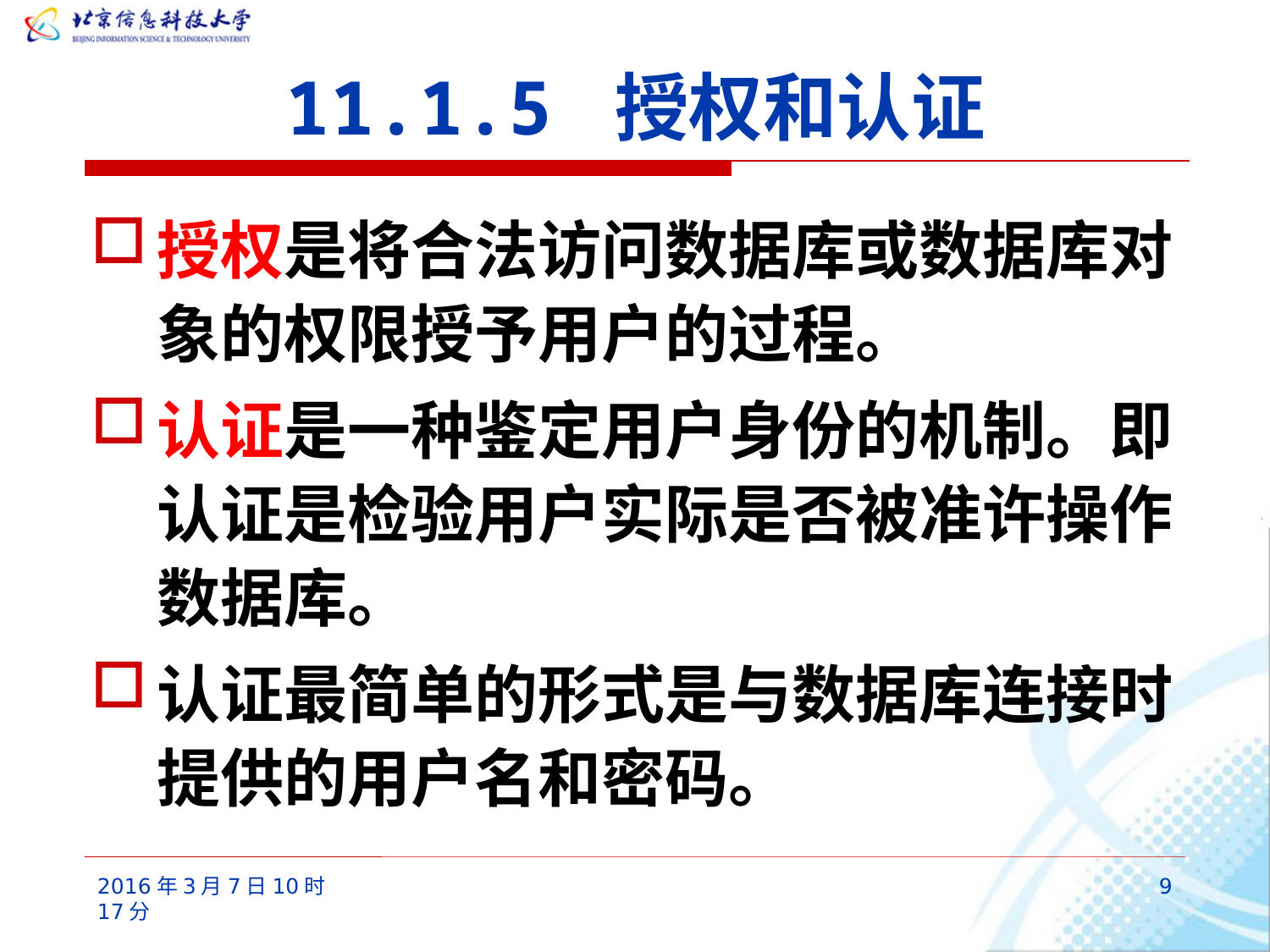

# 11.1.5 授权和认证
授权是将合法访问数据库或数据库对象的权限授予用户的过程。
认证是一种鉴定用户身份的机制。即认证是检验用户实际是否被准许操作数据库。
认证最简单的形式是与数据库连接时提供的用户名和密码。
2016年3月7日10时17分
9